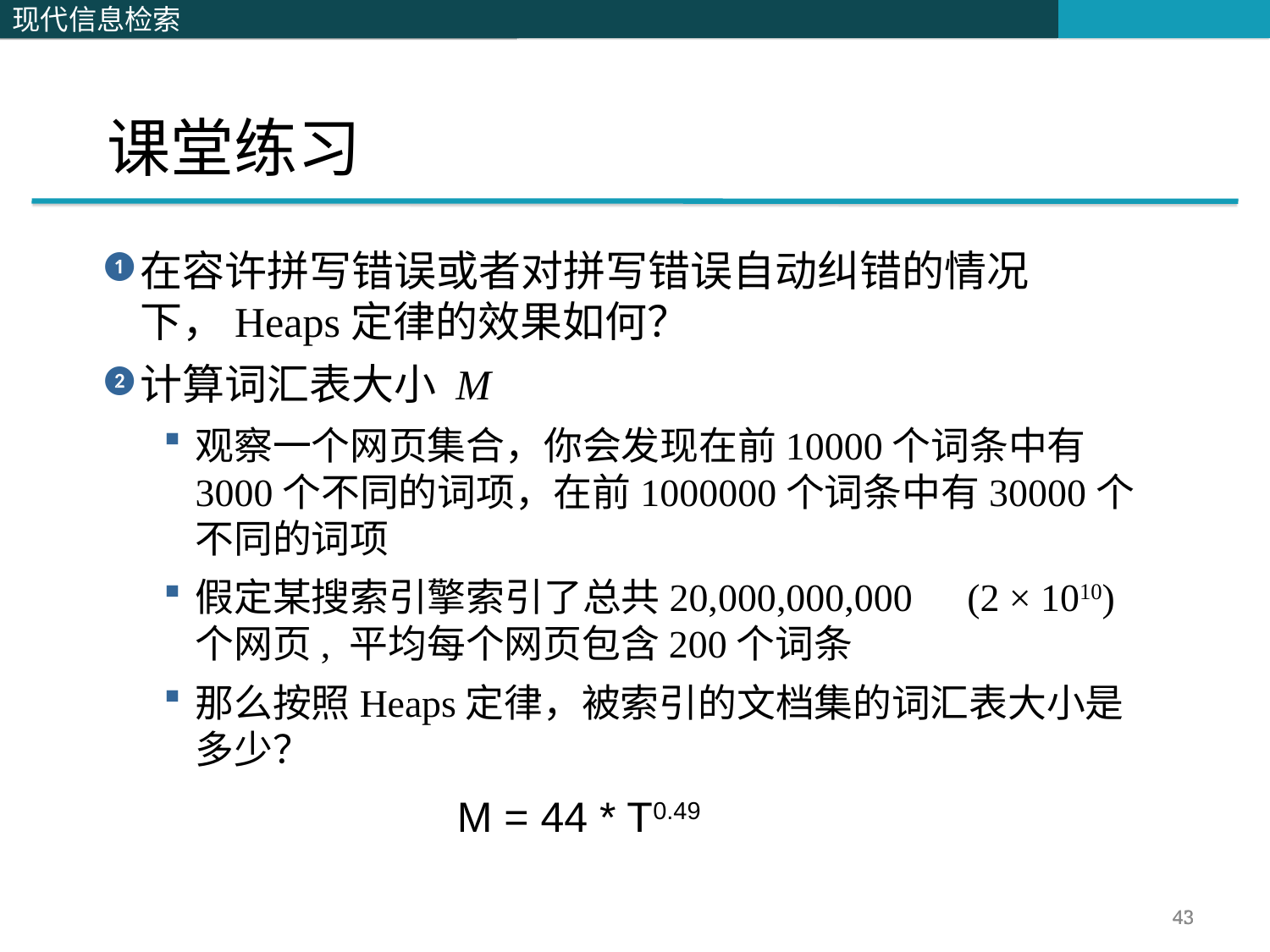

课堂练习

在容许拼写错误或者对拼写错误自动纠错的情况下，Heaps定律的效果如何？
计算词汇表大小 M
观察一个网页集合，你会发现在前10000个词条中有3000个不同的词项，在前1000000个词条中有30000个不同的词项
假定某搜索引擎索引了总共20,000,000,000	 (2 × 1010)个网页, 平均每个网页包含200个词条
那么按照Heaps定律，被索引的文档集的词汇表大小是多少？
	M = 44 * T0.49
43
43